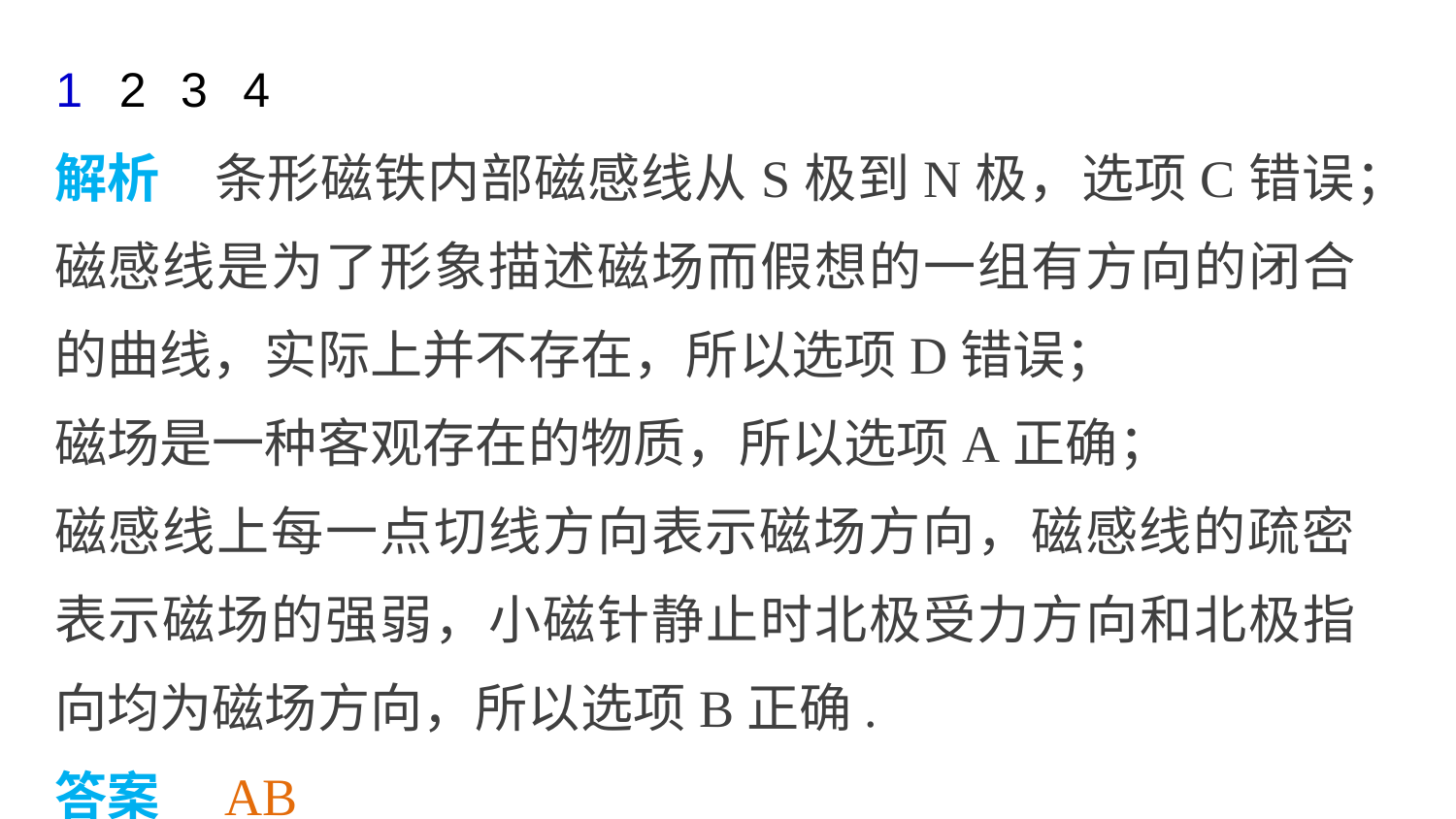

1
2
3
4
解析　条形磁铁内部磁感线从S极到N极，选项C错误；
磁感线是为了形象描述磁场而假想的一组有方向的闭合的曲线，实际上并不存在，所以选项D错误；
磁场是一种客观存在的物质，所以选项A正确；
磁感线上每一点切线方向表示磁场方向，磁感线的疏密表示磁场的强弱，小磁针静止时北极受力方向和北极指向均为磁场方向，所以选项B正确.
答案　AB